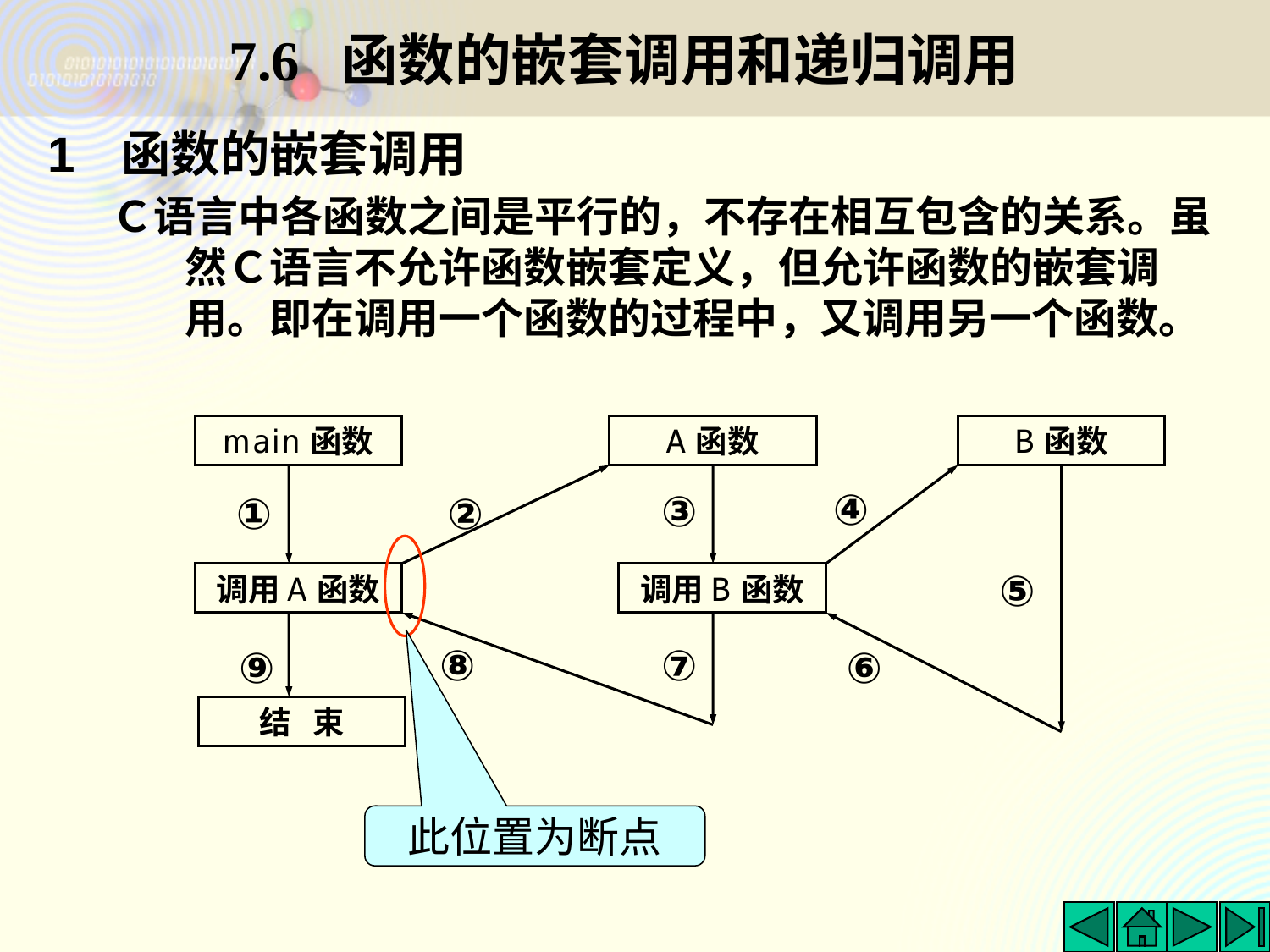

# 7.6  函数的嵌套调用和递归调用
函数的嵌套调用
Ｃ语言中各函数之间是平行的，不存在相互包含的关系。虽然Ｃ语言不允许函数嵌套定义，但允许函数的嵌套调用。即在调用一个函数的过程中，又调用另一个函数。
main函数
A函数
B函数

调用A函数
调用B函数

结   束
④
③
①
②
⑤
⑧
⑦
⑨
⑥

此位置为断点